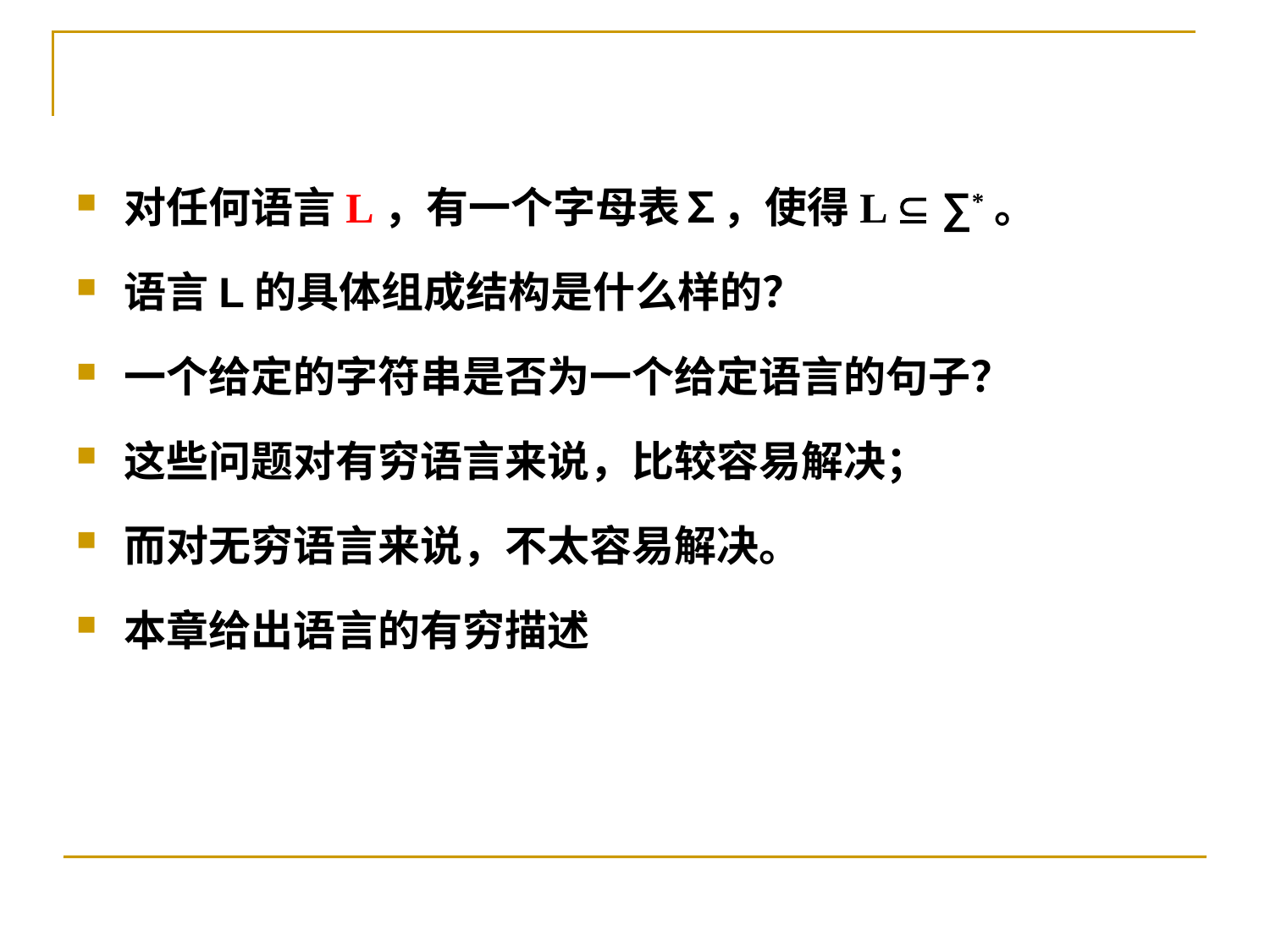

对任何语言L，有一个字母表∑，使得L ⊆ ∑*。
语言L的具体组成结构是什么样的？
一个给定的字符串是否为一个给定语言的句子？
这些问题对有穷语言来说，比较容易解决；
而对无穷语言来说，不太容易解决。
本章给出语言的有穷描述
27